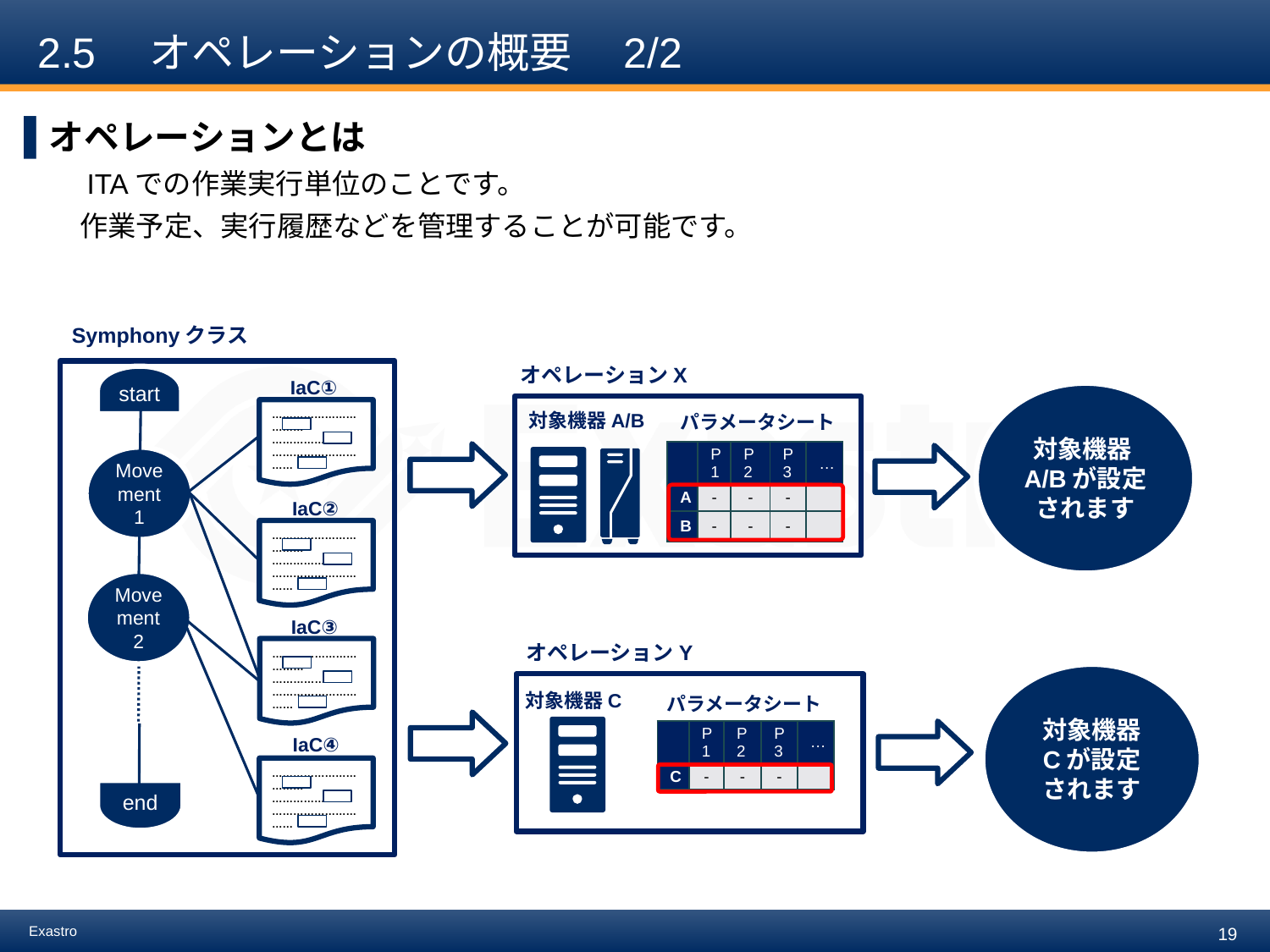

# 2.5　オペレーションの概要　2/2
オペレーションとは
　　ITAでの作業実行単位のことです。
　　作業予定、実行履歴などを管理することが可能です。
Symphonyクラス
start
オペレーションX

IaC①
対象機器A/Bが設定されます

……………………………
…………………
…………………………

対象機器A/B
パラメータシート
|  | P1 | P2 | P3 | … |
| --- | --- | --- | --- | --- |
| A | - | - | - |  |
| B | - | - | - |  |

Movement1

IaC②

……………………………
…………………
…………………………

Movement2
IaC③
オペレーションY

……………………………
…………………
…………………………

対象機器
Cが設定
されます

対象機器C
パラメータシート

|  | P1 | P2 | P3 | … |
| --- | --- | --- | --- | --- |
| C | - | - | - |  |

IaC④

……………………………
…………………
…………………………

end